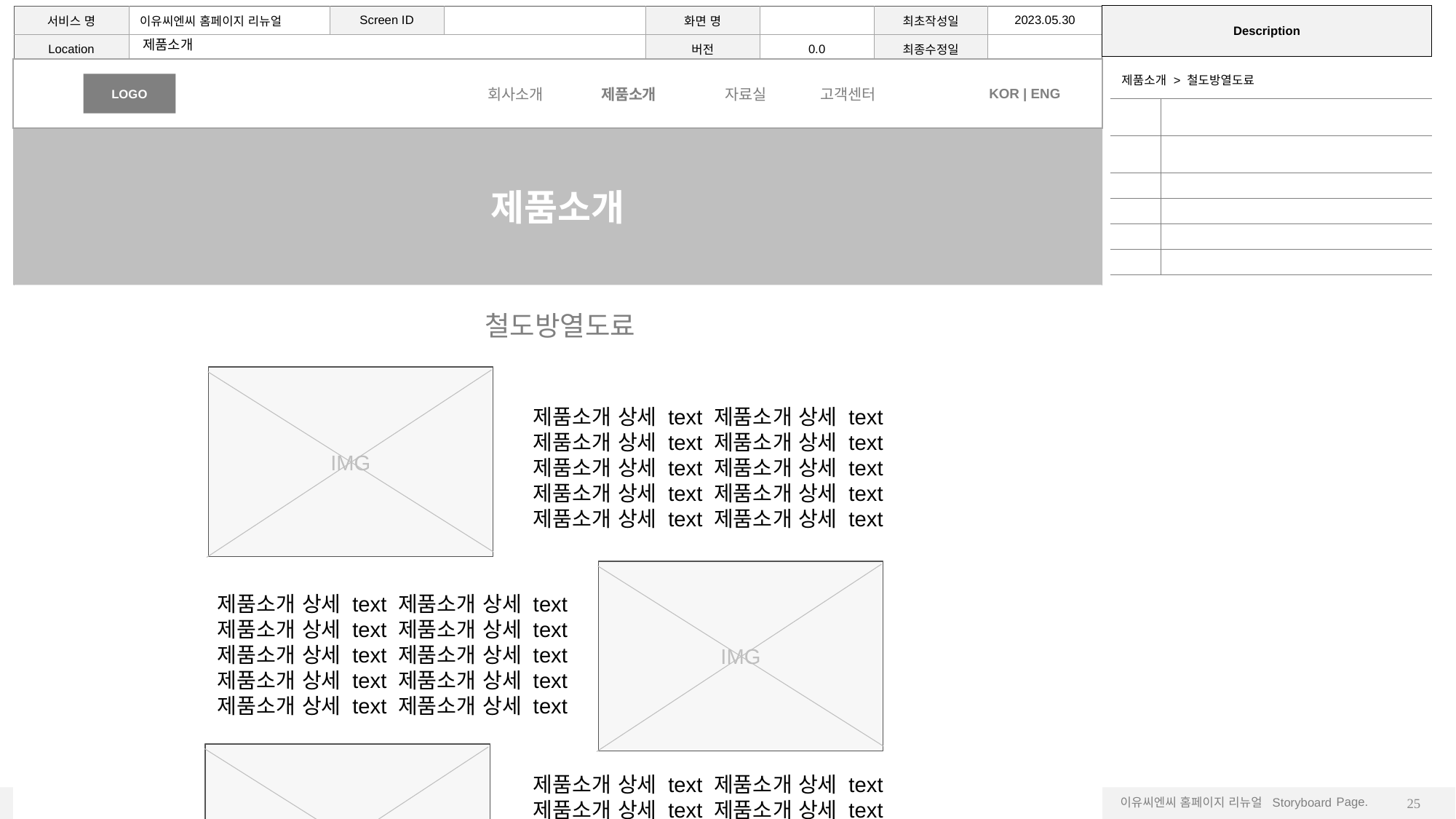

제품소개

LOGO
회사소개
제품소개
자료실
고객센터
KOR | ENG
| 제품소개 > 철도방열도료 |  |
| --- | --- |
|  |  |
|  |  |
|  |  |
|  |  |
|  |  |
|  |  |
제품소개

철도방열도료
IMG
제품소개 상세 text 제품소개 상세 text
제품소개 상세 text 제품소개 상세 text
제품소개 상세 text 제품소개 상세 text
제품소개 상세 text 제품소개 상세 text
제품소개 상세 text 제품소개 상세 text
IMG
제품소개 상세 text 제품소개 상세 text
제품소개 상세 text 제품소개 상세 text
제품소개 상세 text 제품소개 상세 text
제품소개 상세 text 제품소개 상세 text
제품소개 상세 text 제품소개 상세 text
IMG
제품소개 상세 text 제품소개 상세 text
제품소개 상세 text 제품소개 상세 text
제품소개 상세 text 제품소개 상세 text
제품소개 상세 text 제품소개 상세 text
제품소개 상세 text 제품소개 상세 text
25
Footer